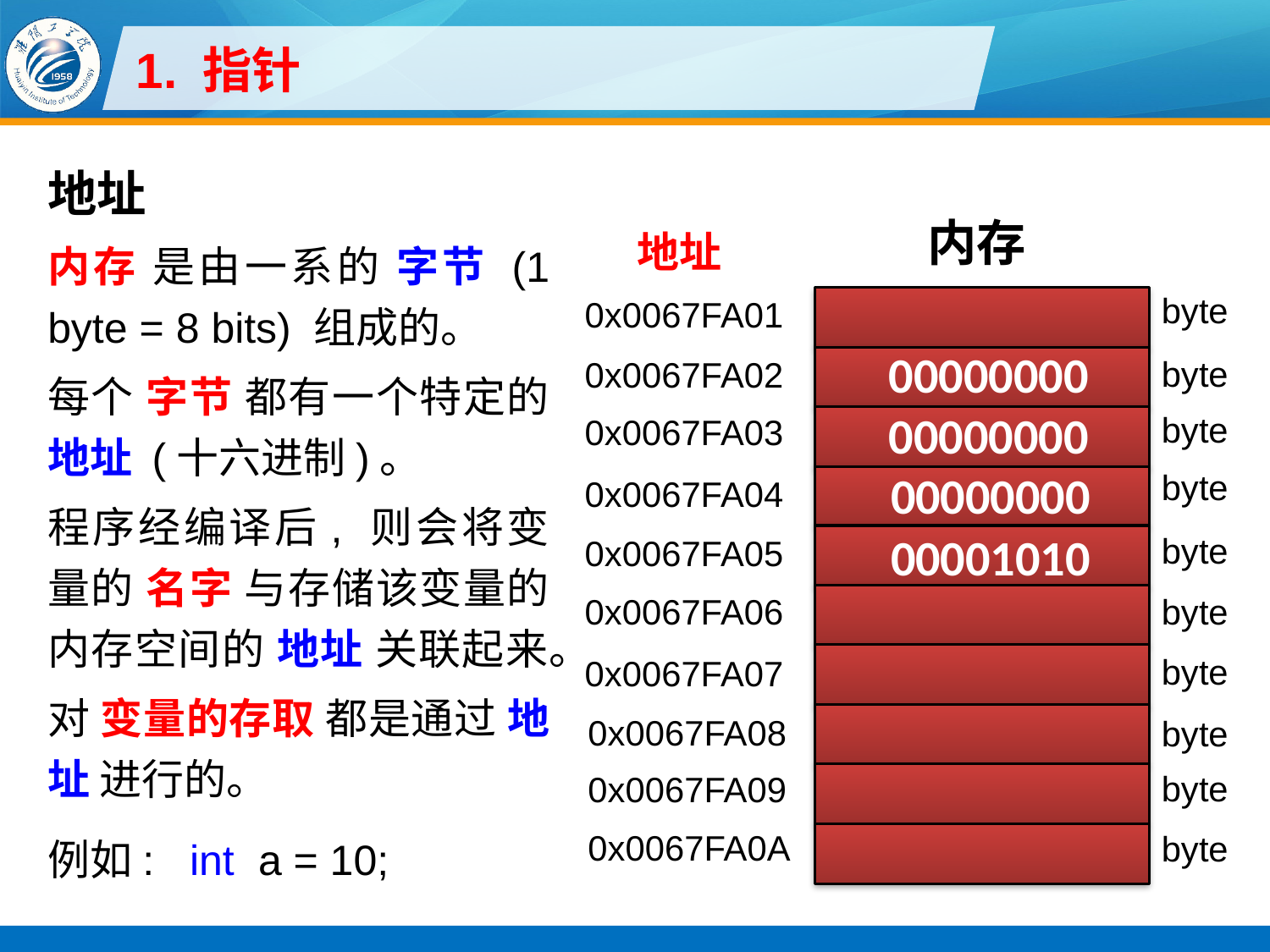

# 1. 指针
地址
内存 是由一系的 字节 (1 byte = 8 bits) 组成的。
每个 字节 都有一个特定的 地址 (十六进制)。
程序经编译后, 则会将变量的 名字 与存储该变量的内存空间的 地址 关联起来。
对 变量的存取 都是通过 地址 进行的。
例如:   int  a = 10;
内存
地址
byte
0x0067FA01

00000000
byte
0x0067FA02
00000000
byte
0x0067FA03
00000000
byte
0x0067FA04
00001010
byte
0x0067FA05
byte
0x0067FA06
byte
0x0067FA07
0x0067FA08
byte
byte
0x0067FA09
0x0067FA0A
byte